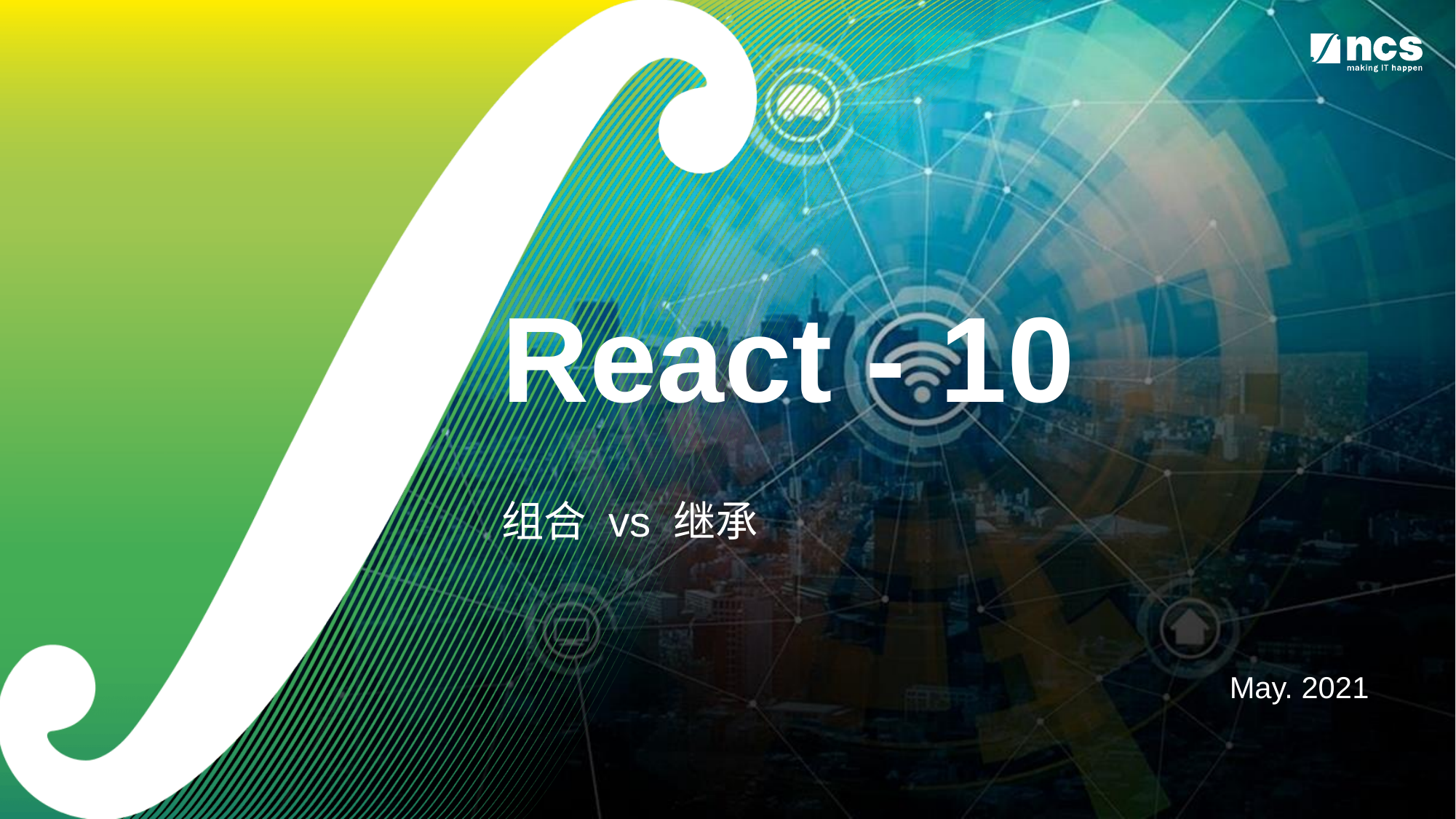

# React - 10 组合 vs 继承
May. 2021